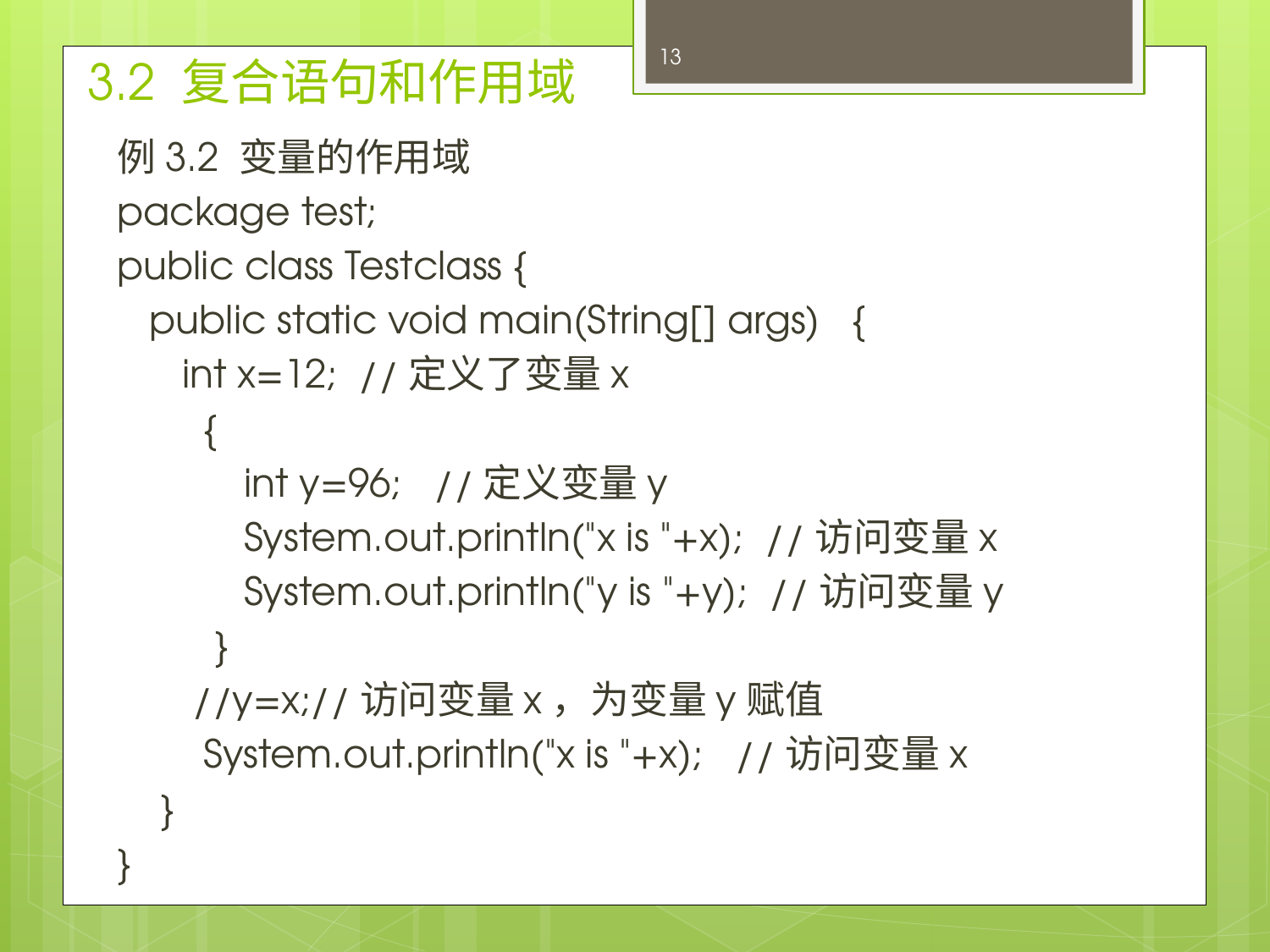

13
# 3.2 复合语句和作用域
例3.2 变量的作用域
package test;
public class Testclass {
   public static void main(String[] args)   {
      int x=12;  //定义了变量x
        {
	int y=96;   //定义变量y
	System.out.println("x is "+x);  //访问变量x
	System.out.println("y is "+y);  //访问变量y
         }
       //y=x;//访问变量x，为变量y赋值
        System.out.println("x is "+x);   //访问变量x
    }
}